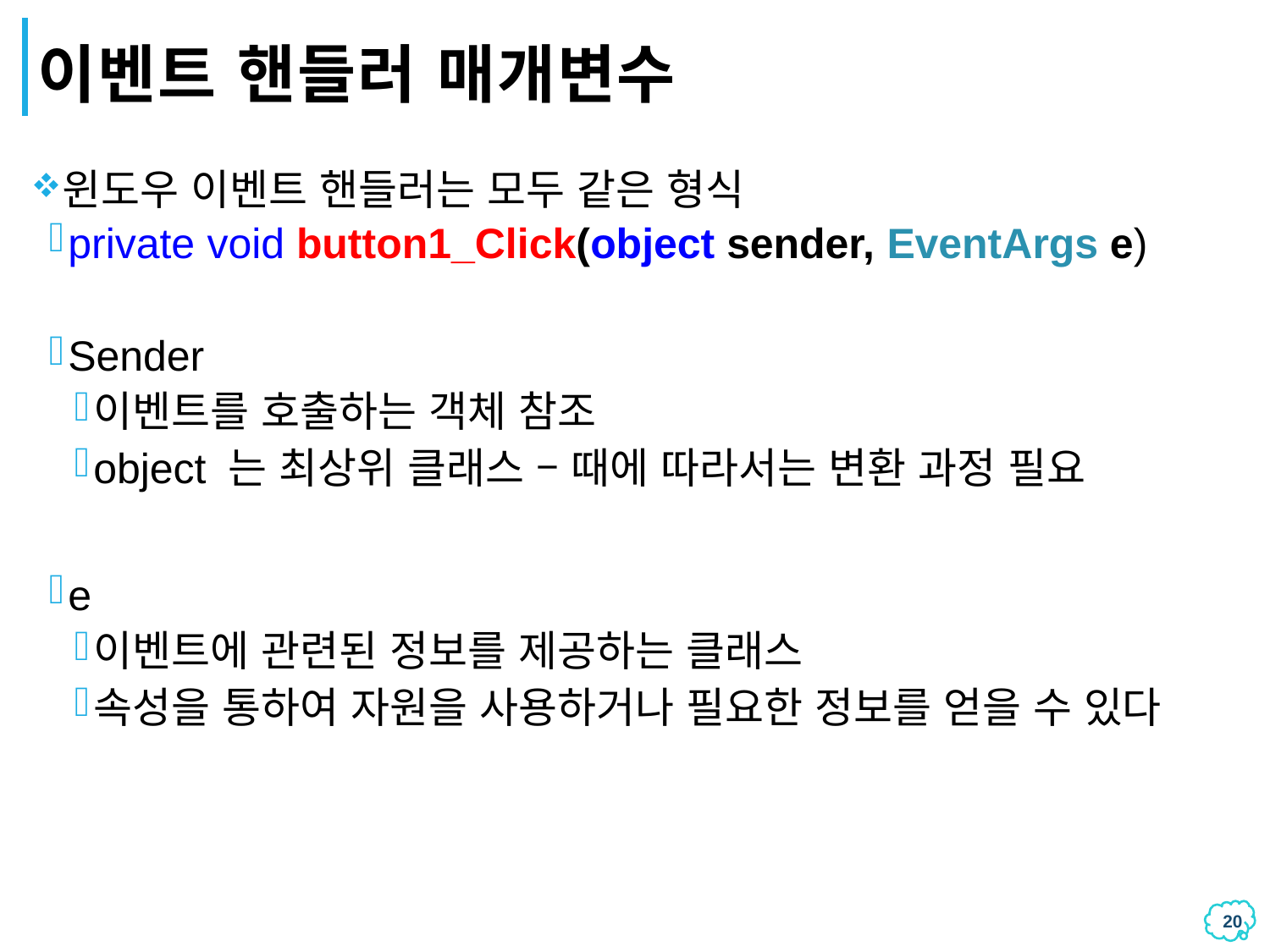

# 이벤트 핸들러 매개변수
윈도우 이벤트 핸들러는 모두 같은 형식
private void button1_Click(object sender, EventArgs e)

Sender
이벤트를 호출하는 객체 참조
object 는 최상위 클래스 – 때에 따라서는 변환 과정 필요

e
이벤트에 관련된 정보를 제공하는 클래스
속성을 통하여 자원을 사용하거나 필요한 정보를 얻을 수 있다
20